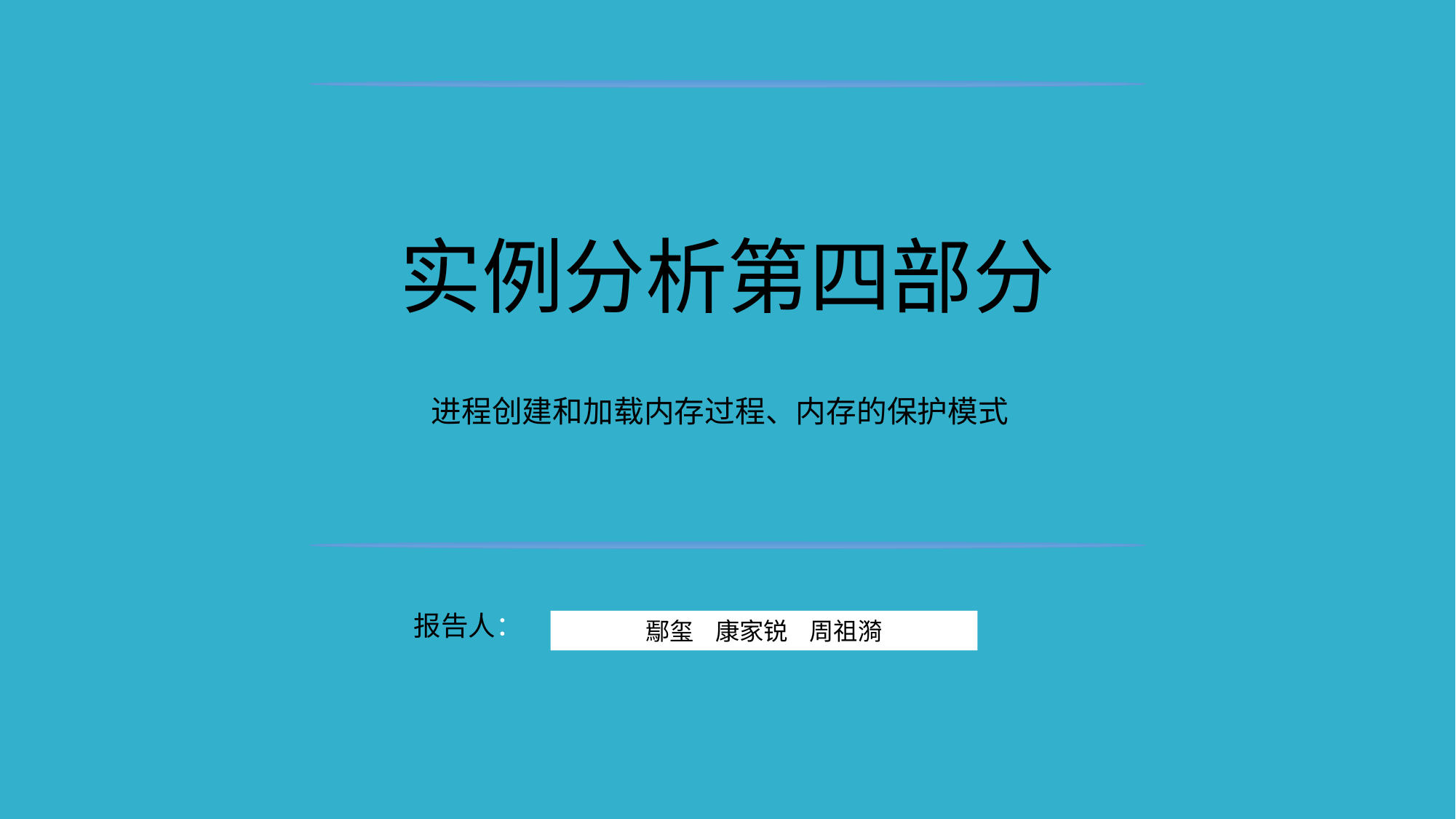

1

实例分析第四部分
进程创建和加载内存过程、内存的保护模式

报告人：
鄢玺    康家锐    周祖漪